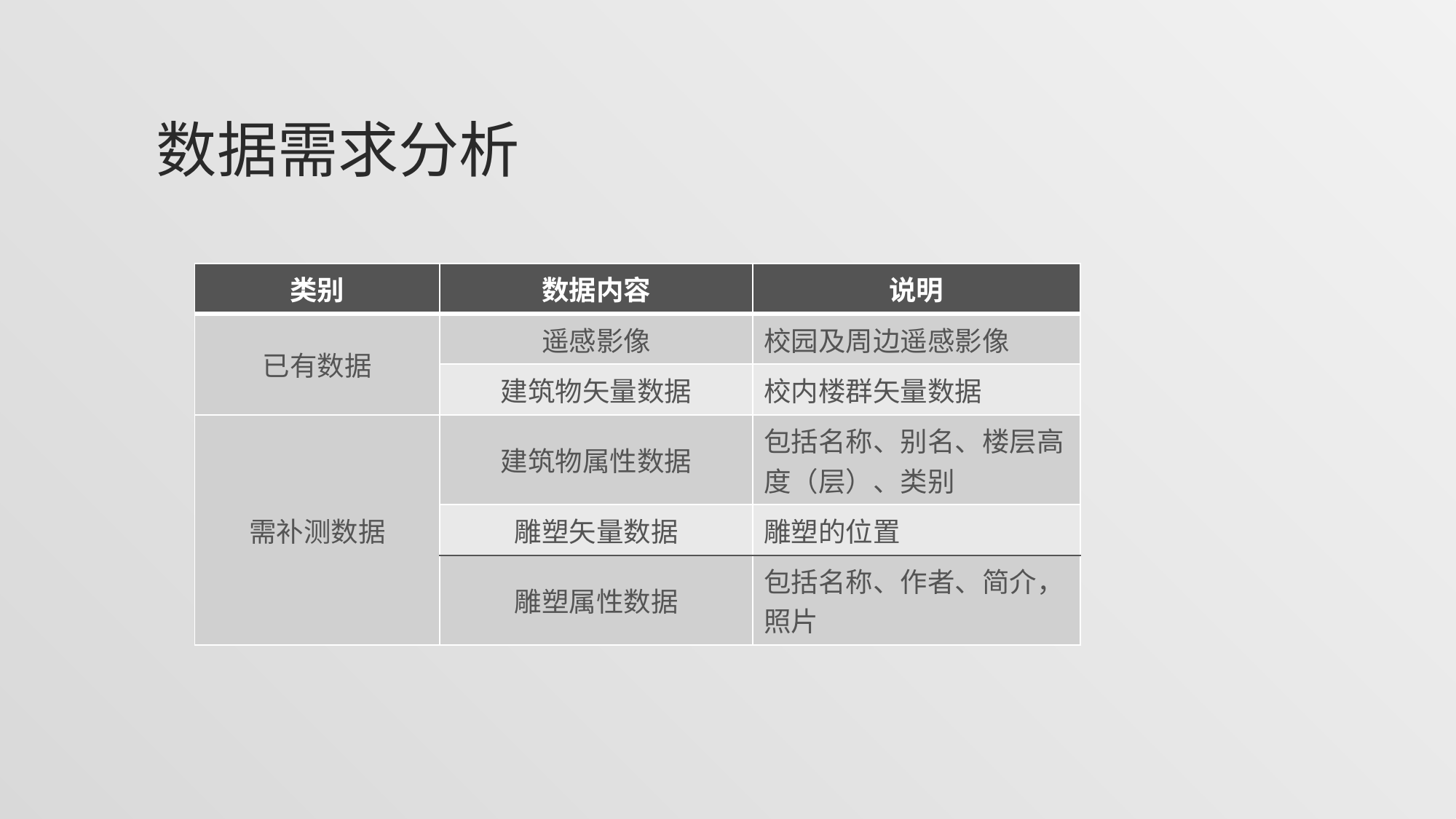

# 数据需求分析
| 类别 | 数据内容 | 说明 |
| --- | --- | --- |
| 已有数据 | 遥感影像 | 校园及周边遥感影像 |
|  | 建筑物矢量数据 | 校内楼群矢量数据 |
| 需补测数据 | 建筑物属性数据 | 包括名称、别名、楼层高度（层）、类别 |
|  | 雕塑矢量数据 | 雕塑的位置 |
|  | 雕塑属性数据 | 包括名称、作者、简介，照片 |